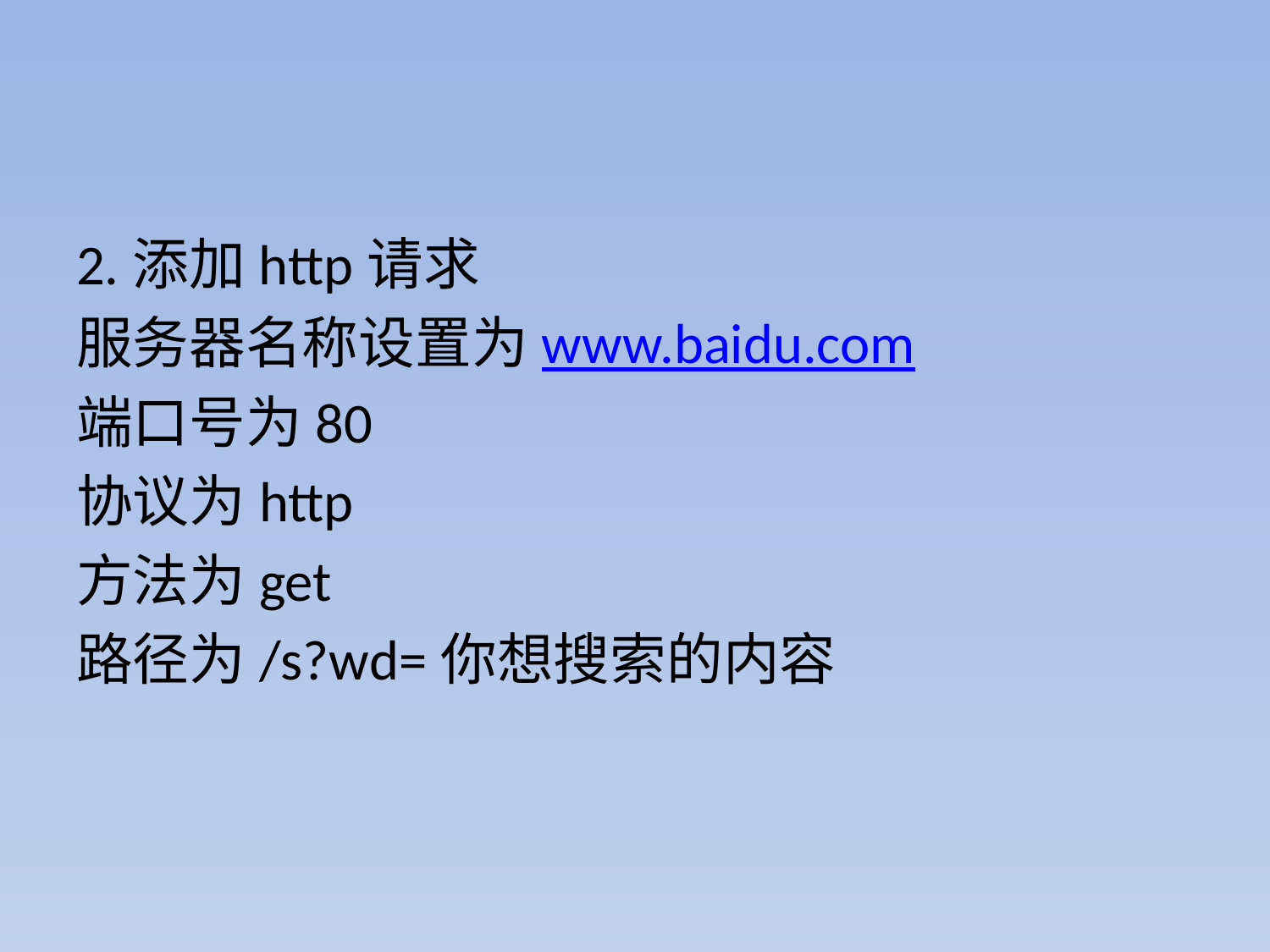

2.添加http请求
服务器名称设置为www.baidu.com
端口号为80
协议为http
方法为get
路径为/s?wd=你想搜索的内容